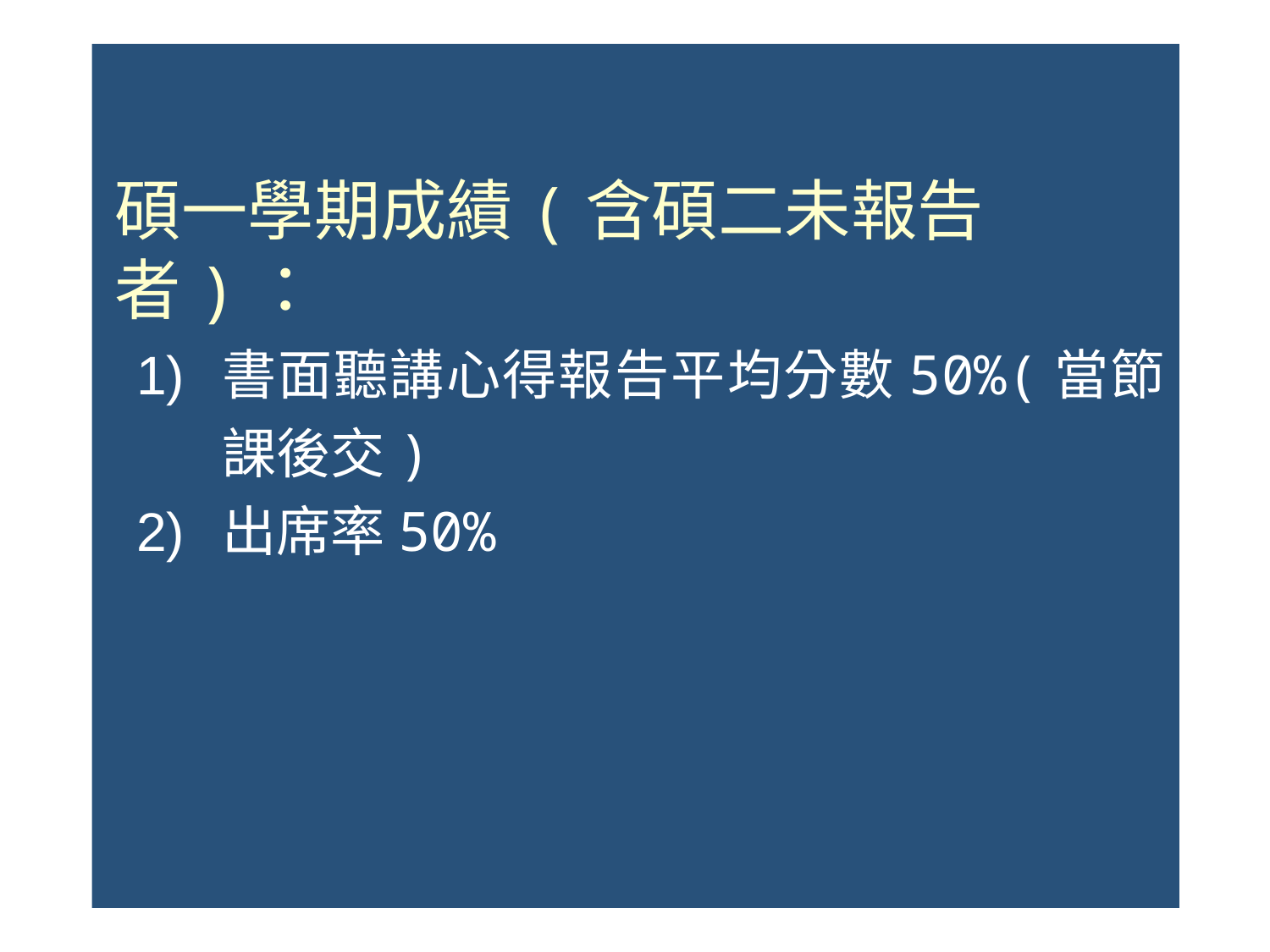

碩一學期成績(含碩二未報告者)：
書面聽講心得報告平均分數50%(當節課後交)
出席率50%